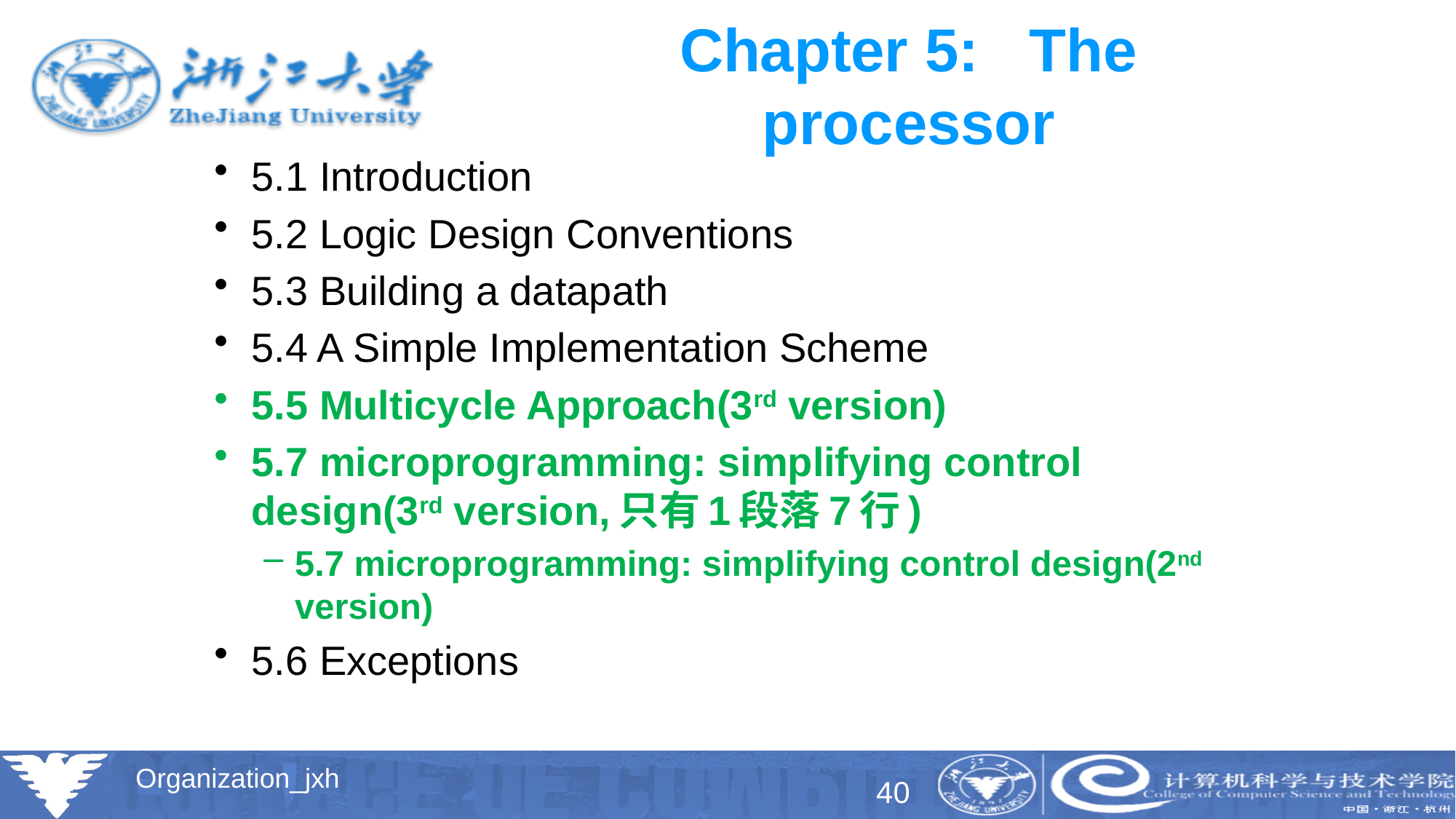

# Chapter 5:   The processor
5.1 Introduction
5.2 Logic Design Conventions
5.3 Building a datapath
5.4 A Simple Implementation Scheme
5.5 Multicycle Approach(3rd version)
5.7 microprogramming: simplifying control design(3rd version,只有1段落7行)
5.7 microprogramming: simplifying control design(2nd version)
5.6 Exceptions